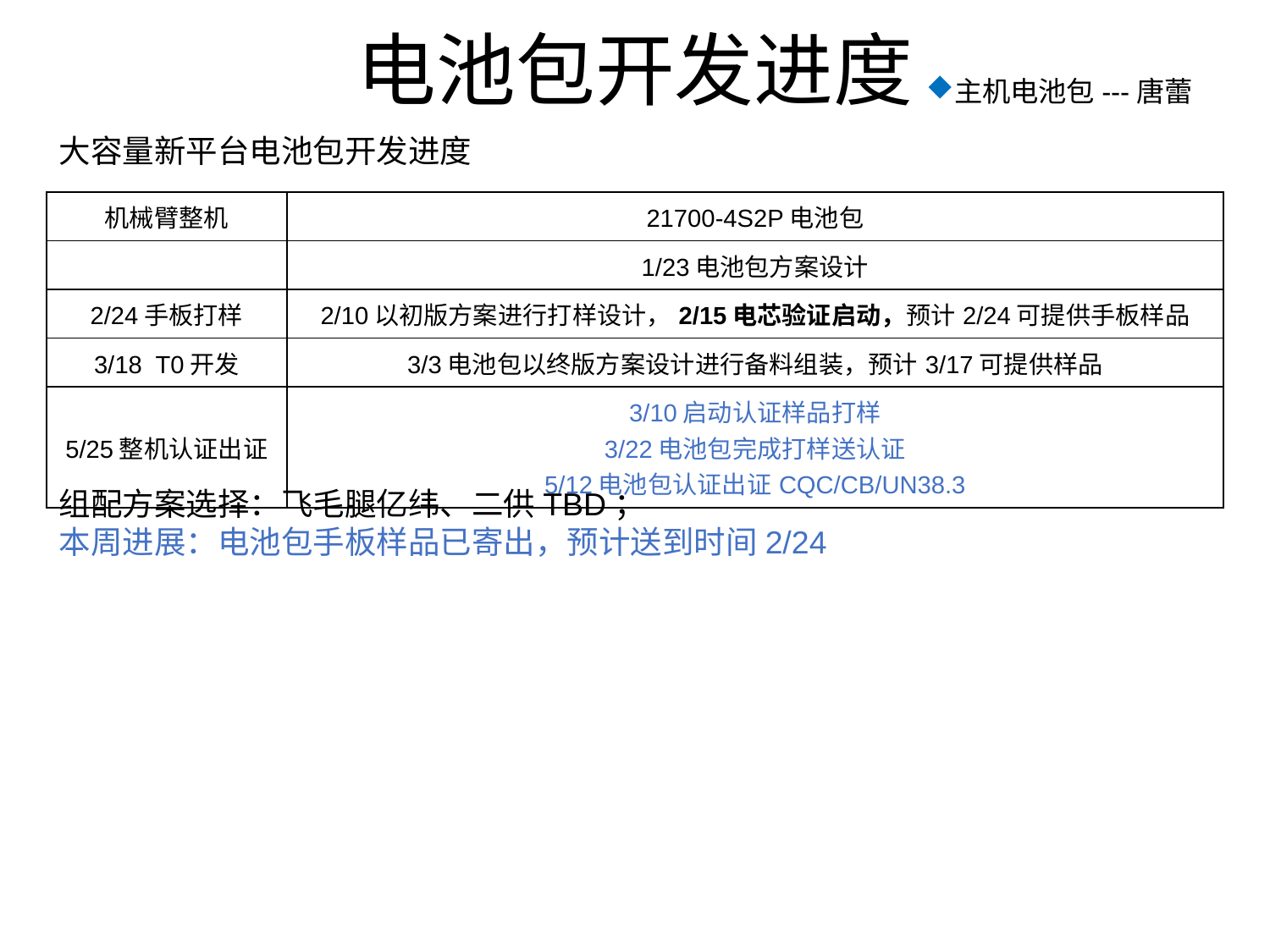

# 电池包开发进度
主机电池包---唐蕾
大容量新平台电池包开发进度
| 机械臂整机 | 21700-4S2P电池包 |
| --- | --- |
|  | 1/23电池包方案设计 |
| 2/24手板打样 | 2/10以初版方案进行打样设计，2/15电芯验证启动，预计2/24可提供手板样品 |
| 3/18 T0开发 | 3/3电池包以终版方案设计进行备料组装，预计3/17可提供样品 |
| 5/25整机认证出证 | 3/10启动认证样品打样 3/22电池包完成打样送认证 5/12电池包认证出证CQC/CB/UN38.3 |
组配方案选择：飞毛腿亿纬、二供TBD；
本周进展：电池包手板样品已寄出，预计送到时间2/24